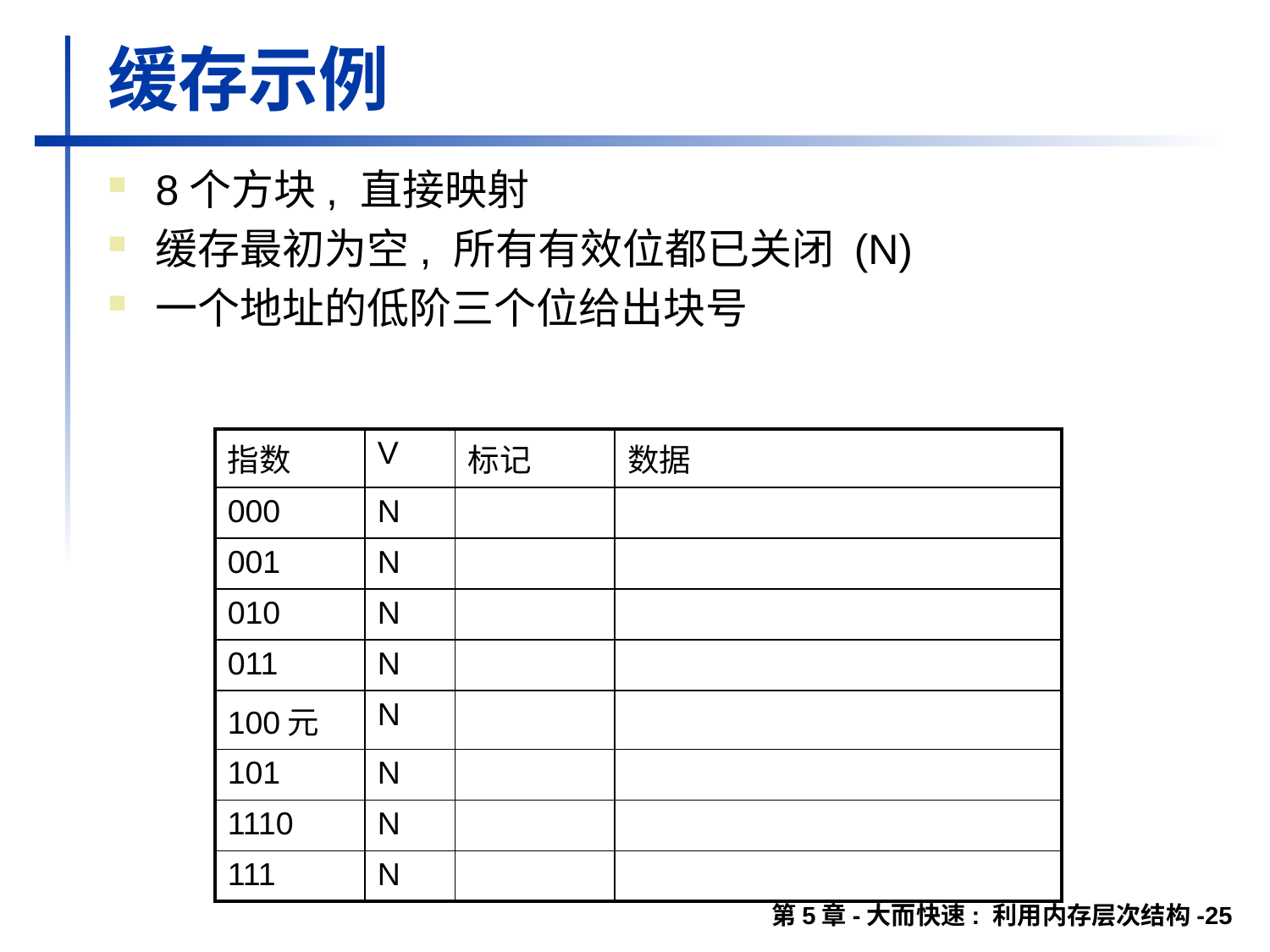

# 缓存示例
8个方块, 直接映射
缓存最初为空, 所有有效位都已关闭 (N)
一个地址的低阶三个位给出块号
| 指数 | V | 标记 | 数据 |
| --- | --- | --- | --- |
| 000 | N |  |  |
| 001 | N |  |  |
| 010 | N |  |  |
| 011 | N |  |  |
| 100元 | N |  |  |
| 101 | N |  |  |
| 1110 | N |  |  |
| 111 | N |  |  |
第5章-大而快速: 利用内存层次结构-25